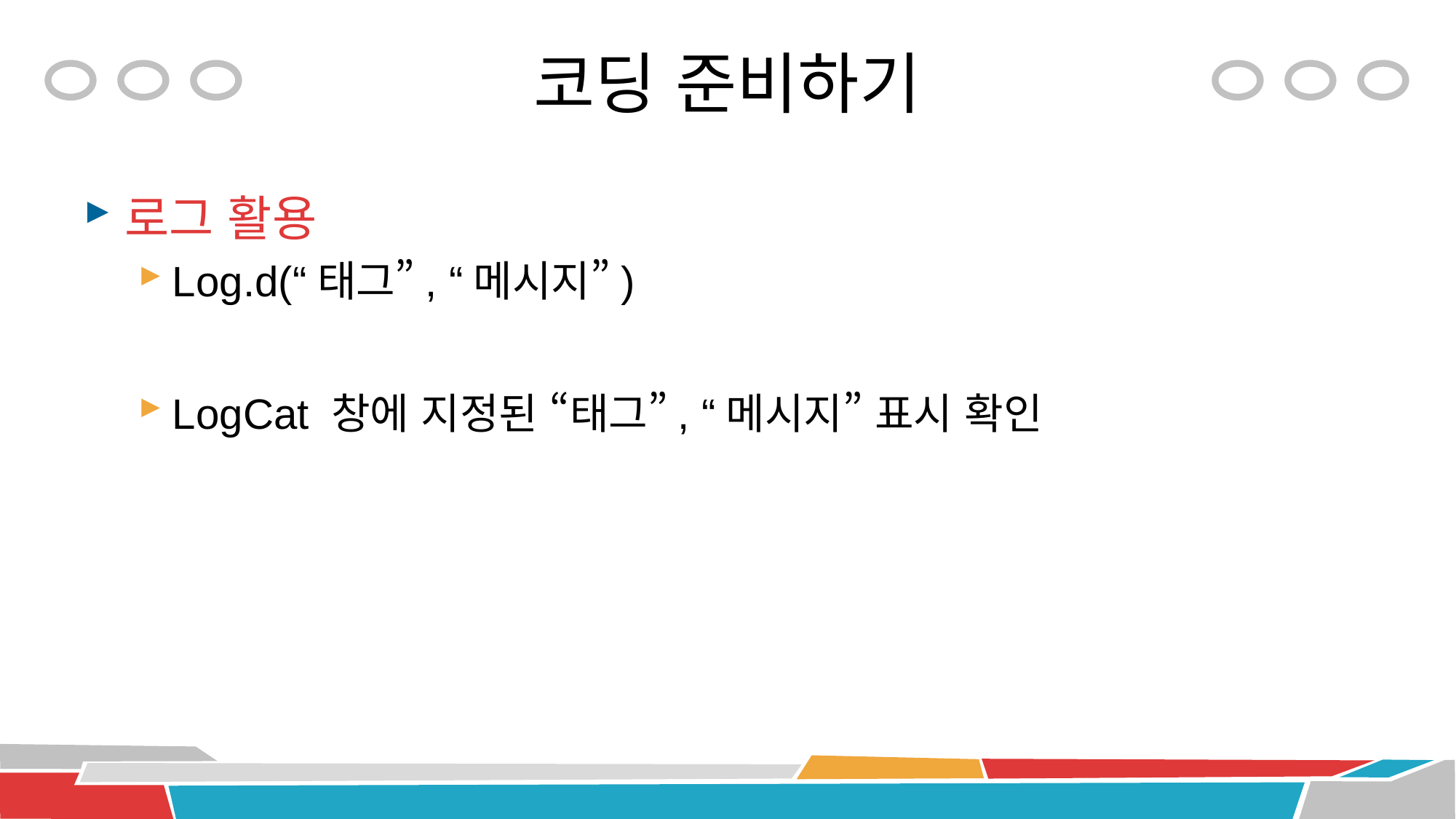

# 코딩 준비하기
로그 활용
Log.d(“태그”, “메시지”)

LogCat 창에 지정된 “태그”, “메시지” 표시 확인